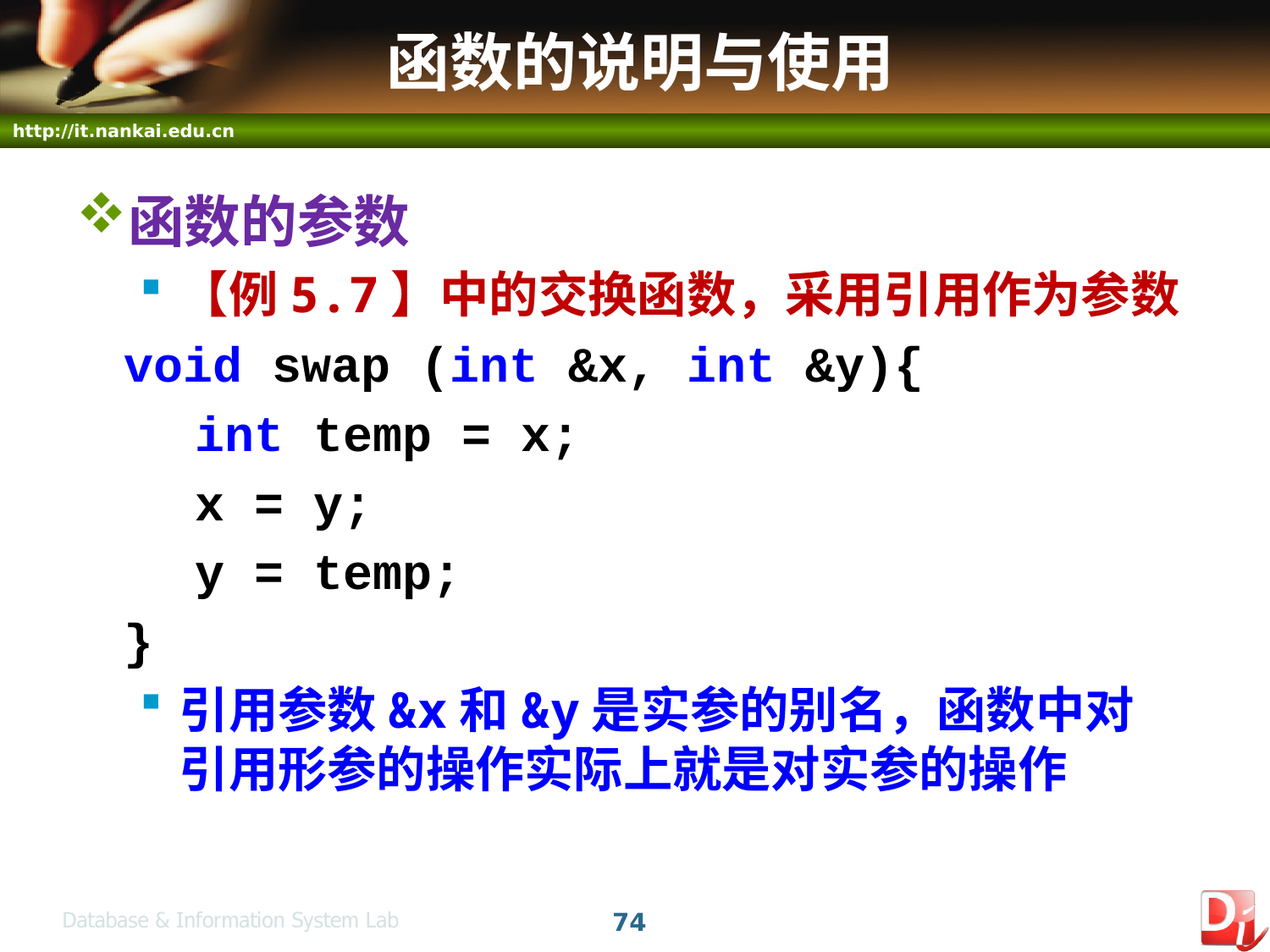

# 函数的说明与使用
函数的参数
【例5.7】中的交换函数，采用引用作为参数
	void swap (int &x, int &y){
    int temp = x;
    x = y;
    y = temp;
	}
引用参数&x和&y是实参的别名，函数中对引用形参的操作实际上就是对实参的操作

74
Database & Information System Lab